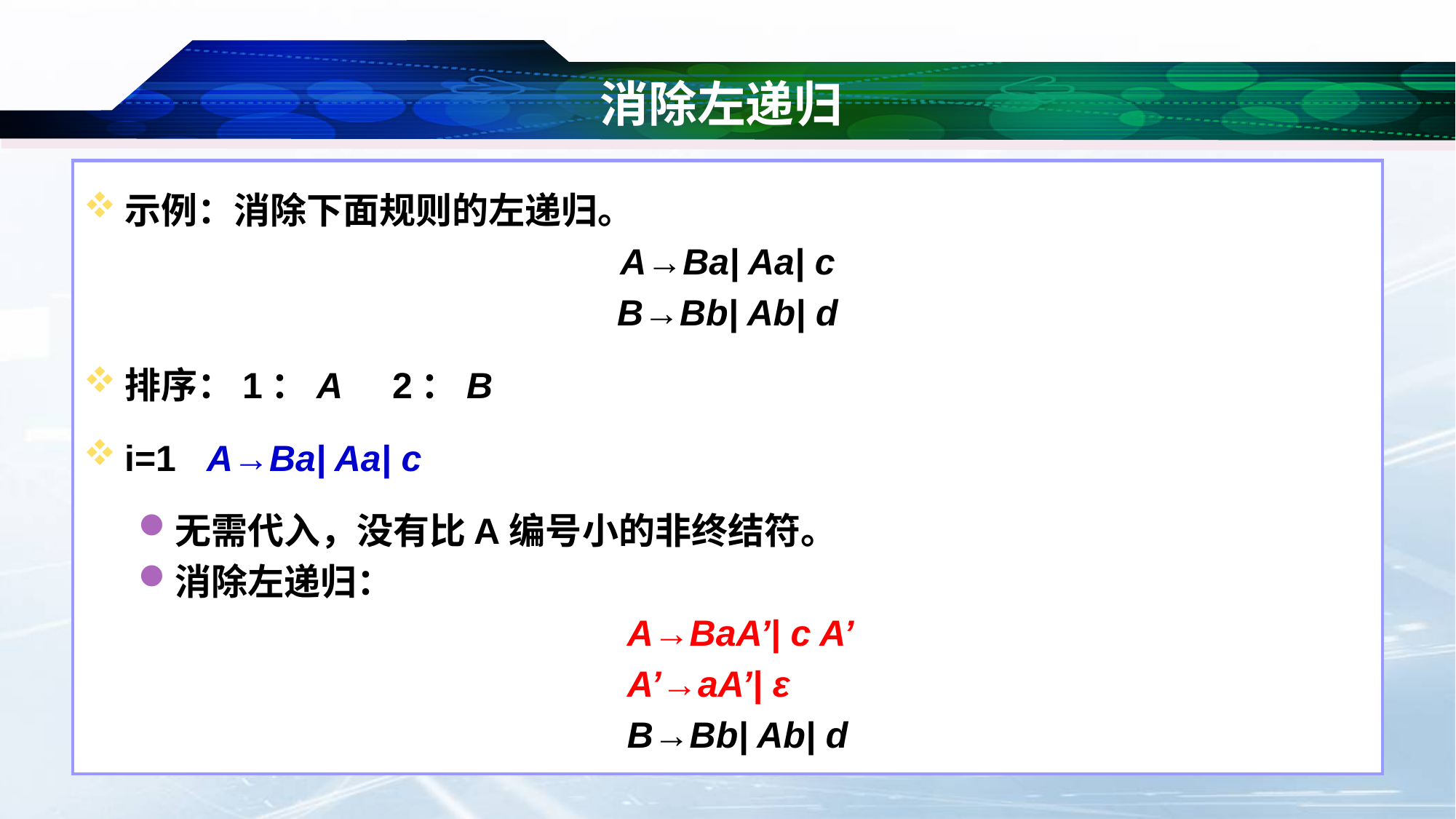

# 消除左递归
示例：消除下面规则的左递归。
A→Ba| Aa| c
B→Bb| Ab| d
排序：1：A     2：B
i=1   A→Ba| Aa| c
无需代入，没有比A编号小的非终结符。
消除左递归：
                                                A→BaA’| c A’
                                                A’→aA’| ε
                                                B→Bb| Ab| d